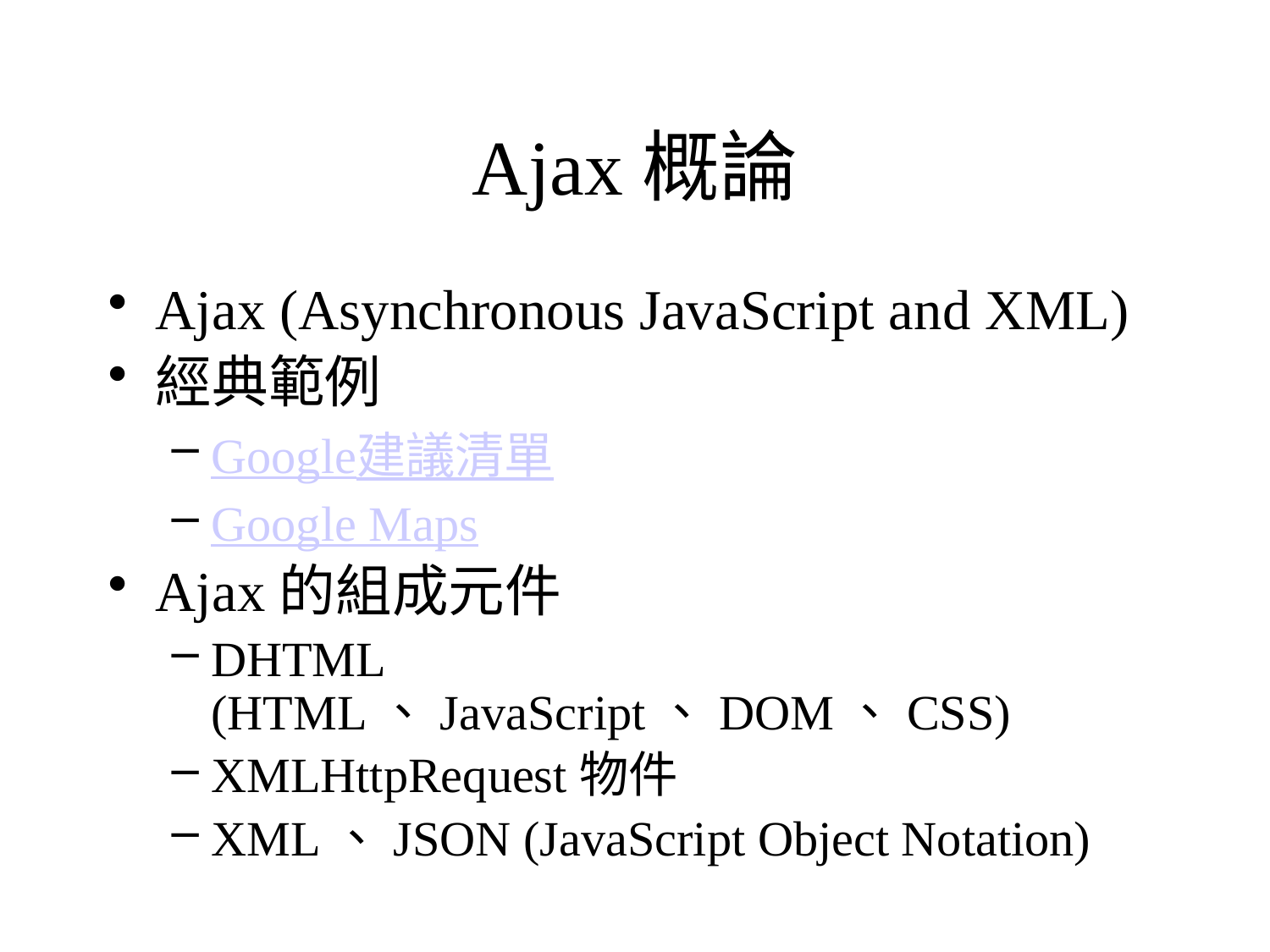

# Ajax概論
Ajax (Asynchronous JavaScript and XML)
經典範例
Google建議清單
Google Maps
Ajax的組成元件
DHTML (HTML、JavaScript、DOM、CSS)
XMLHttpRequest物件
XML、JSON (JavaScript Object Notation)